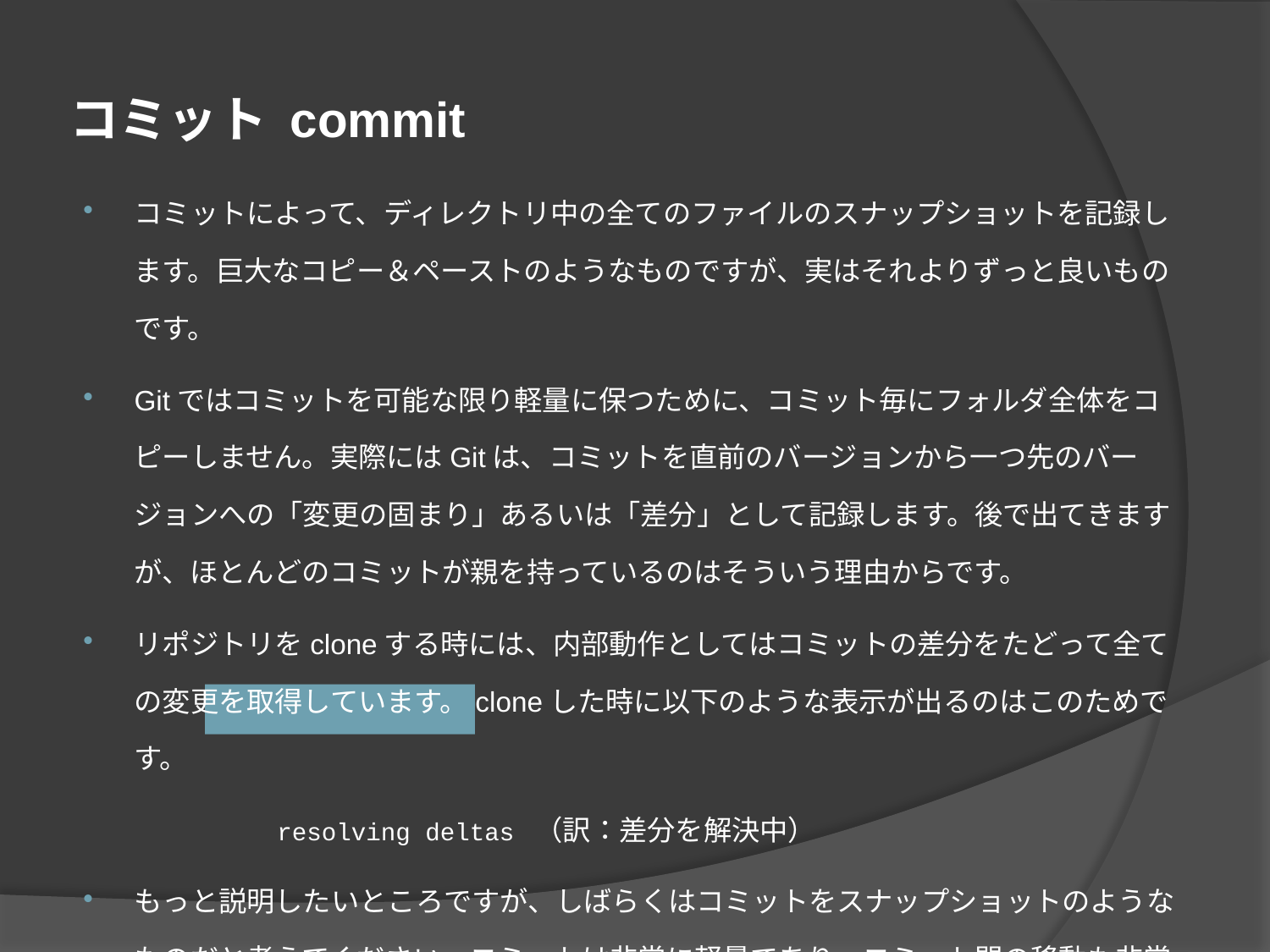

# コミット commit
コミットによって、ディレクトリ中の全てのファイルのスナップショットを記録します。巨大なコピー＆ペーストのようなものですが、実はそれよりずっと良いものです。
Gitではコミットを可能な限り軽量に保つために、コミット毎にフォルダ全体をコピーしません。実際にはGitは、コミットを直前のバージョンから一つ先のバージョンへの「変更の固まり」あるいは「差分」として記録します。後で出てきますが、ほとんどのコミットが親を持っているのはそういう理由からです。
リポジトリをcloneする時には、内部動作としてはコミットの差分をたどって全ての変更を取得しています。cloneした時に以下のような表示が出るのはこのためです。
		  resolving deltas （訳：差分を解決中）
もっと説明したいところですが、しばらくはコミットをスナップショットのようなものだと考えてください。コミットは非常に軽量であり、コミット間の移動も非常に高速です。